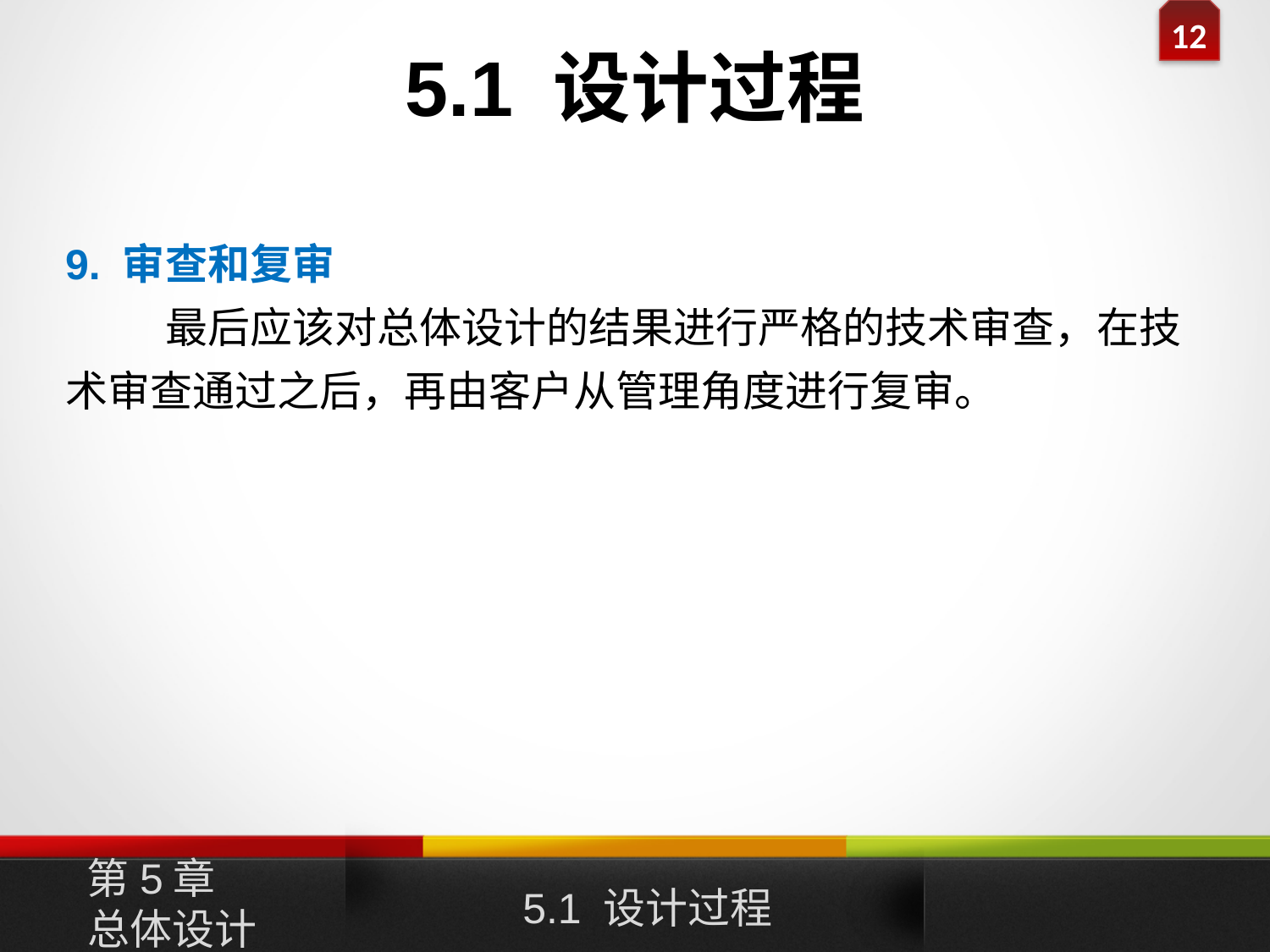

# 5.1 设计过程
9. 审查和复审
最后应该对总体设计的结果进行严格的技术审查，在技术审查通过之后，再由客户从管理角度进行复审。
第5章
总体设计
5.1 设计过程